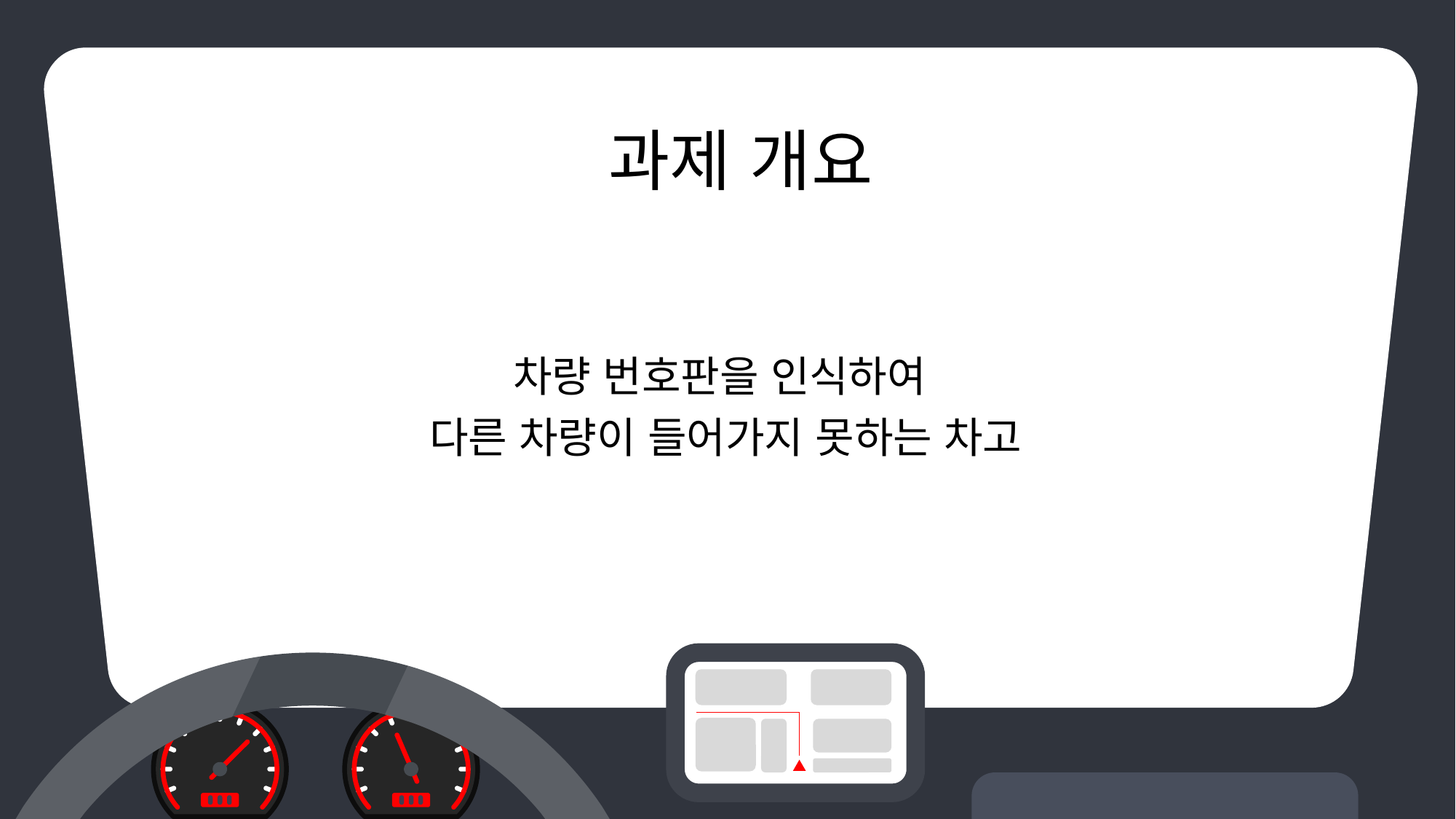

# 과제 개요

차량 번호판을 인식하여
다른 차량이 들어가지 못하는 차고